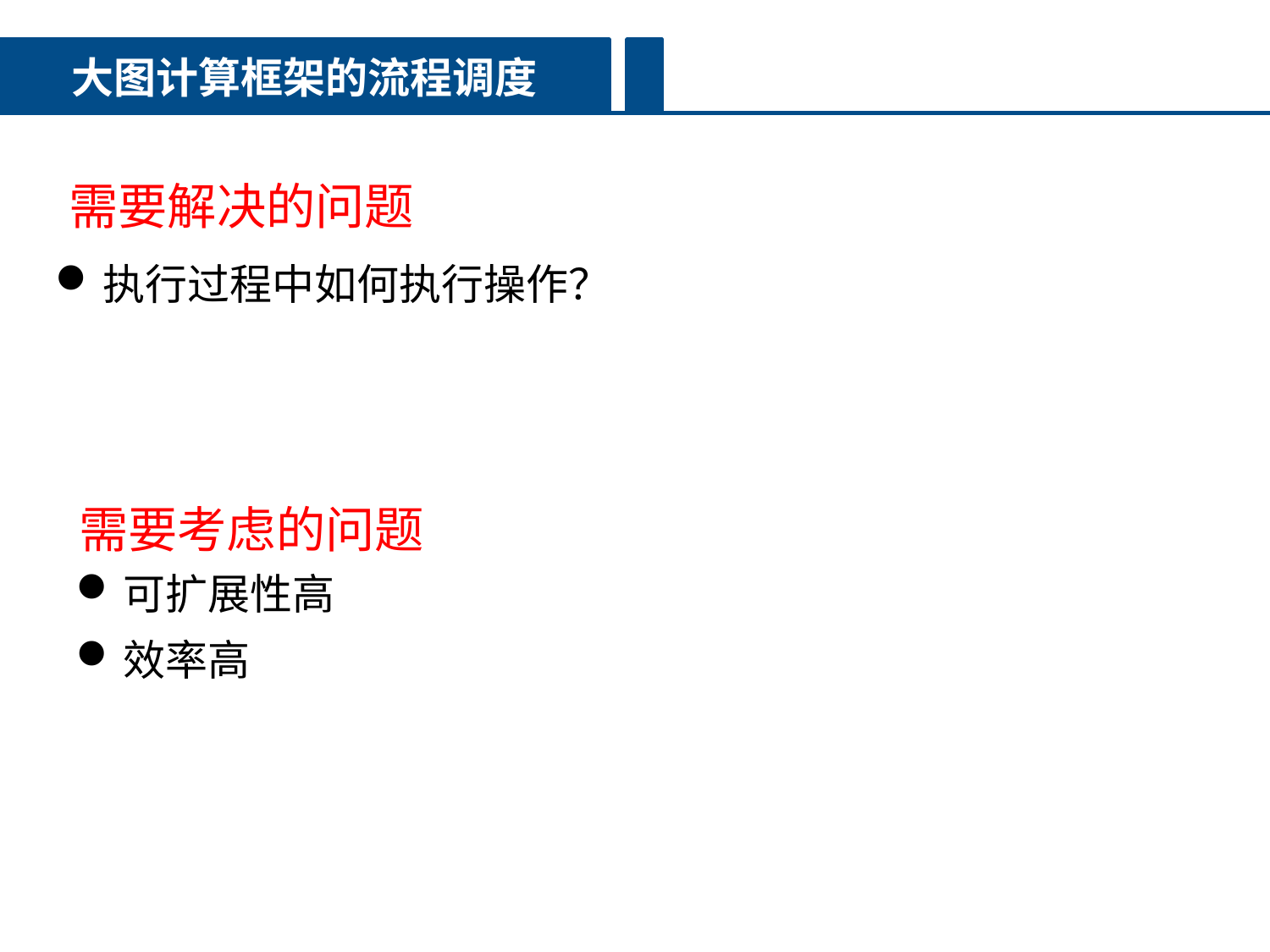

大图计算框架的流程调度

需要解决的问题
执行过程中如何执行操作？

需要考虑的问题
可扩展性高
效率高